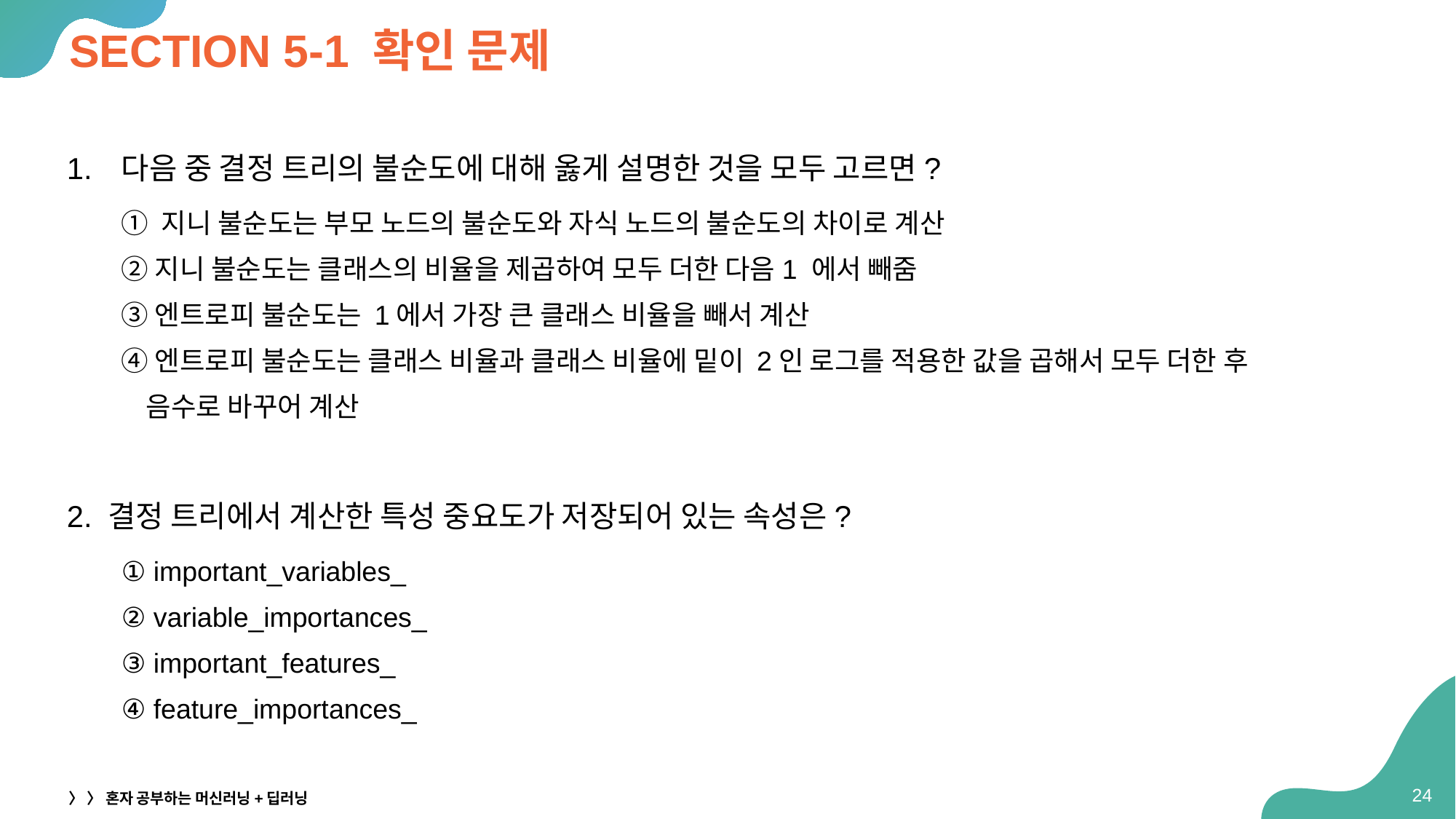

# SECTION 5-1 확인 문제
다음 중 결정 트리의 불순도에 대해 옳게 설명한 것을 모두 고르면?
① 지니 불순도는 부모 노드의 불순도와 자식 노드의 불순도의 차이로 계산
② 지니 불순도는 클래스의 비율을 제곱하여 모두 더한 다음1 에서 빼줌
③ 엔트로피 불순도는 1에서 가장 큰 클래스 비율을 빼서 계산
④ 엔트로피 불순도는 클래스 비율과 클래스 비율에 밑이 2인 로그를 적용한 값을 곱해서 모두 더한 후
    음수로 바꾸어 계산

결정 트리에서 계산한 특성 중요도가 저장되어 있는 속성은?
① important_variables_
② variable_importances_
③ important_features_
④ feature_importances_

24
〉 〉 혼자 공부하는 머신러닝+딥러닝